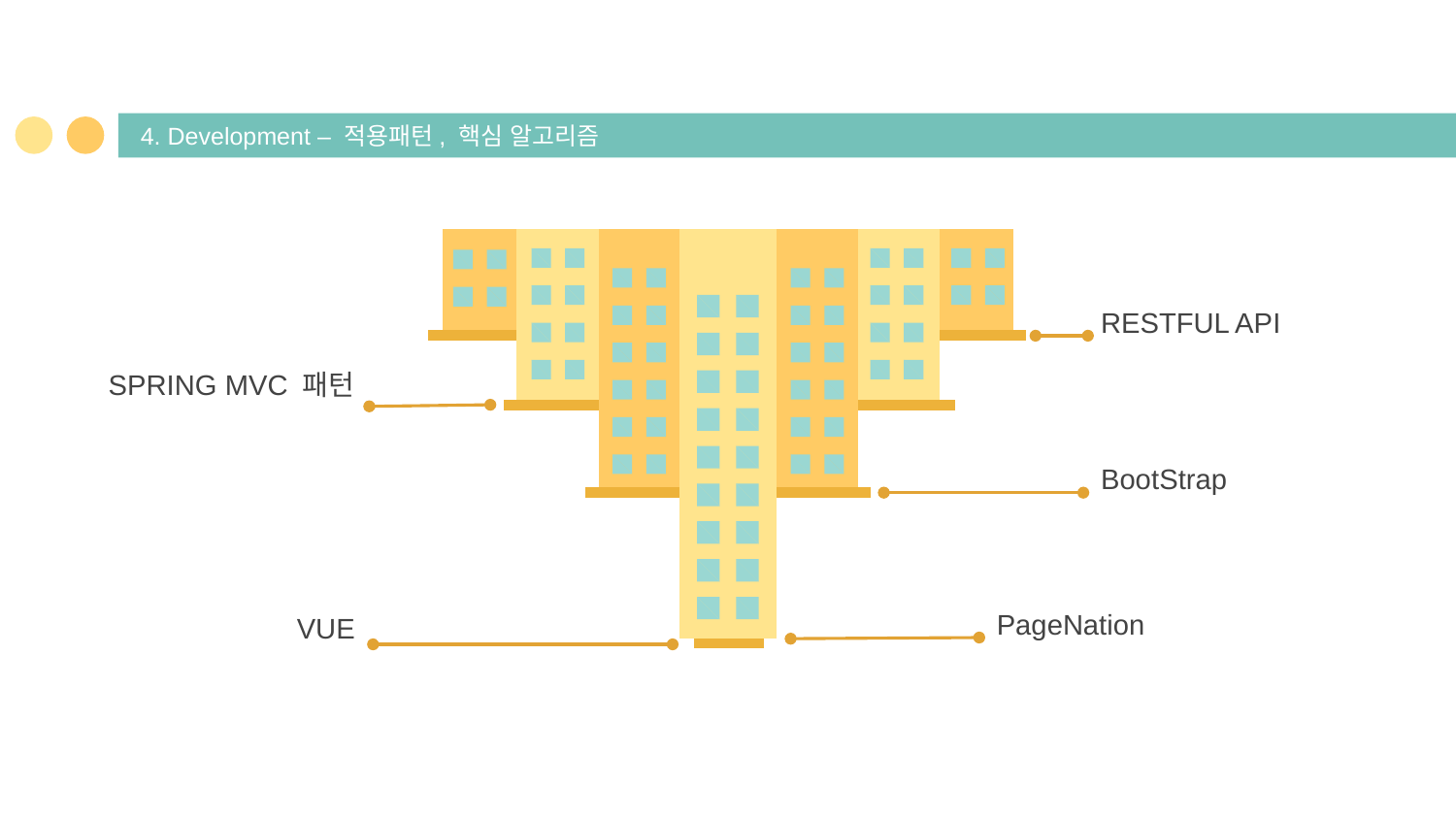

# 4. Development – 적용패턴, 핵심 알고리즘

RESTFUL API

SPRING MVC 패턴
BootStrap
PageNation
VUE